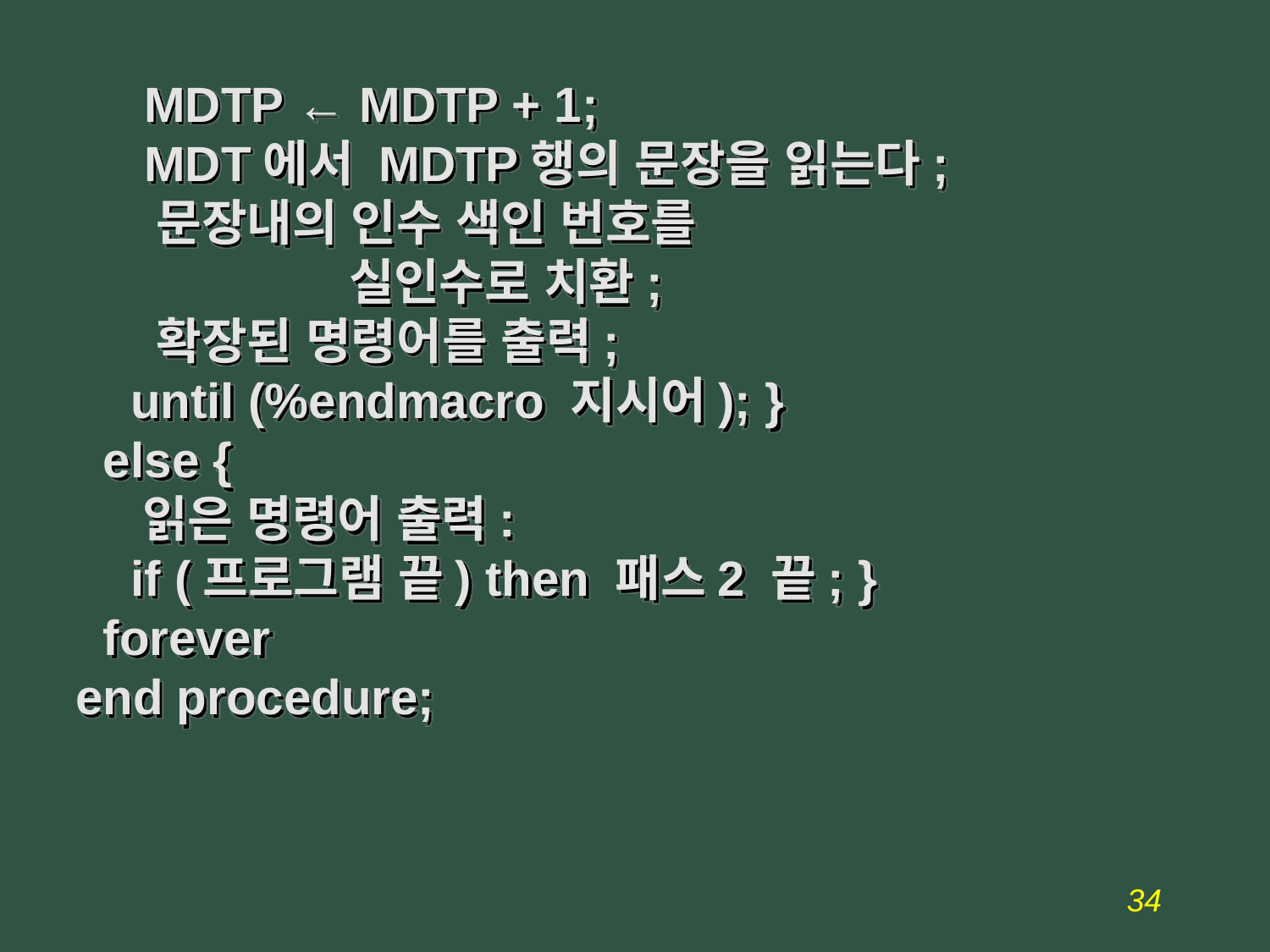

MDTP ← MDTP + 1;
     MDT에서 MDTP행의 문장을 읽는다;
     문장내의 인수 색인 번호를
                   실인수로 치환;
     확장된 명령어를 출력;
    until (%endmacro 지시어); }
  else {
    읽은 명령어 출력:
    if (프로그램 끝) then 패스2 끝; }
  forever
end procedure;

34